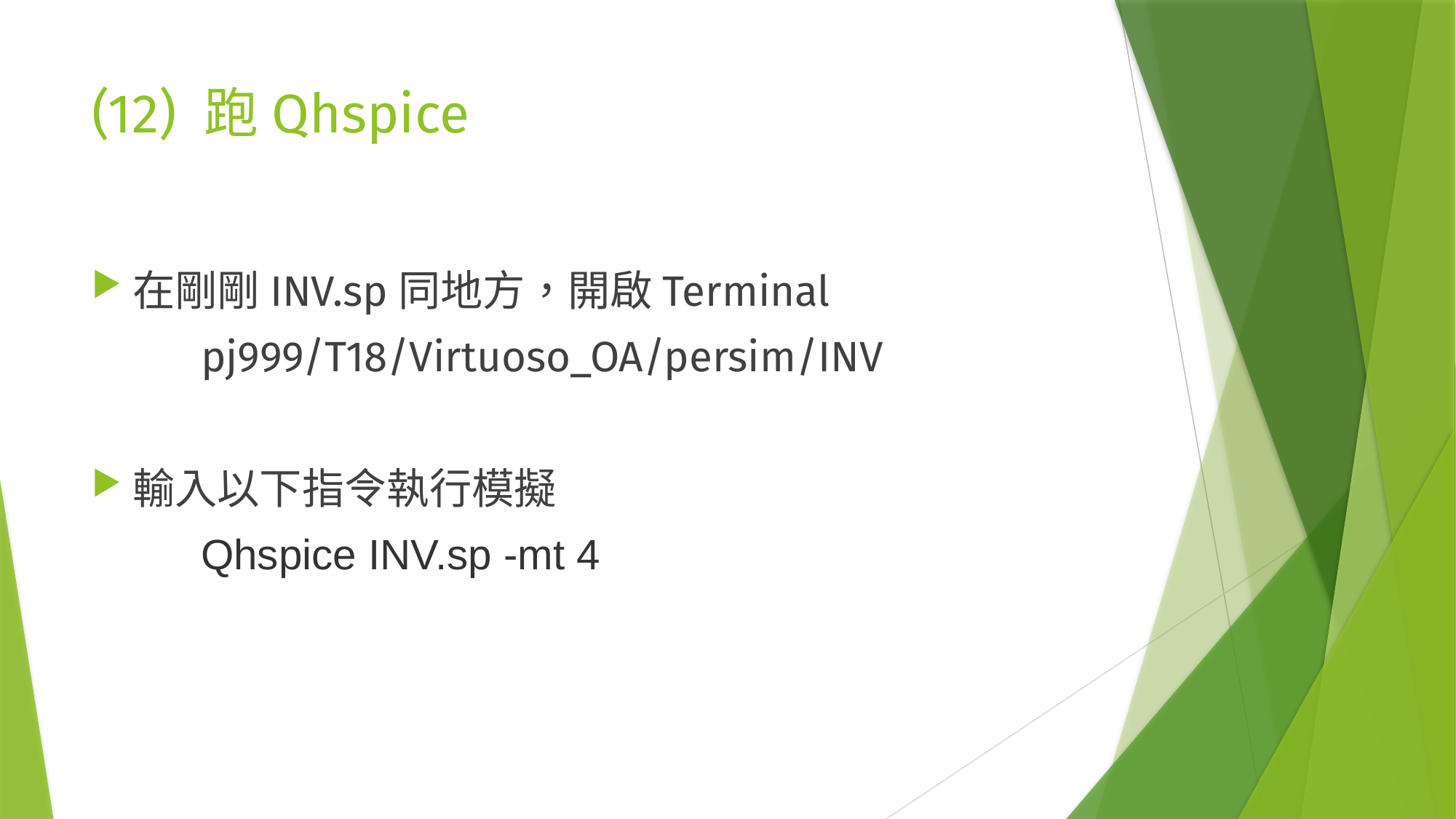

# (12) 跑Qhspice
在剛剛INV.sp同地方，開啟Terminal
	pj999/T18/Virtuoso_OA/persim/INV

輸入以下指令執行模擬
	Qhspice INV.sp -mt 4